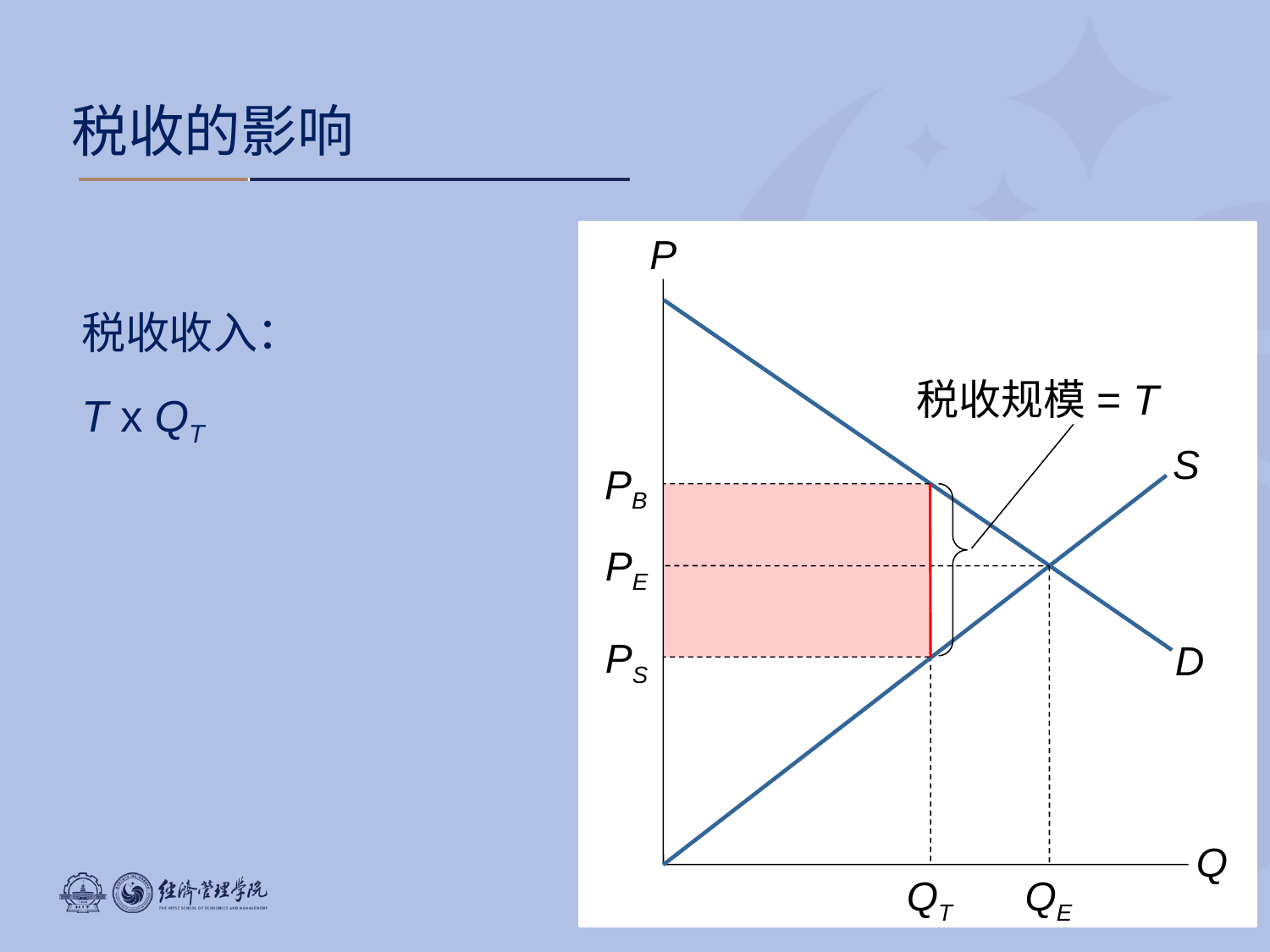

税收的影响

P

Q
税收收入：
T x QT

税收规模= T

S
PB

PE

PS

D
QT
QE